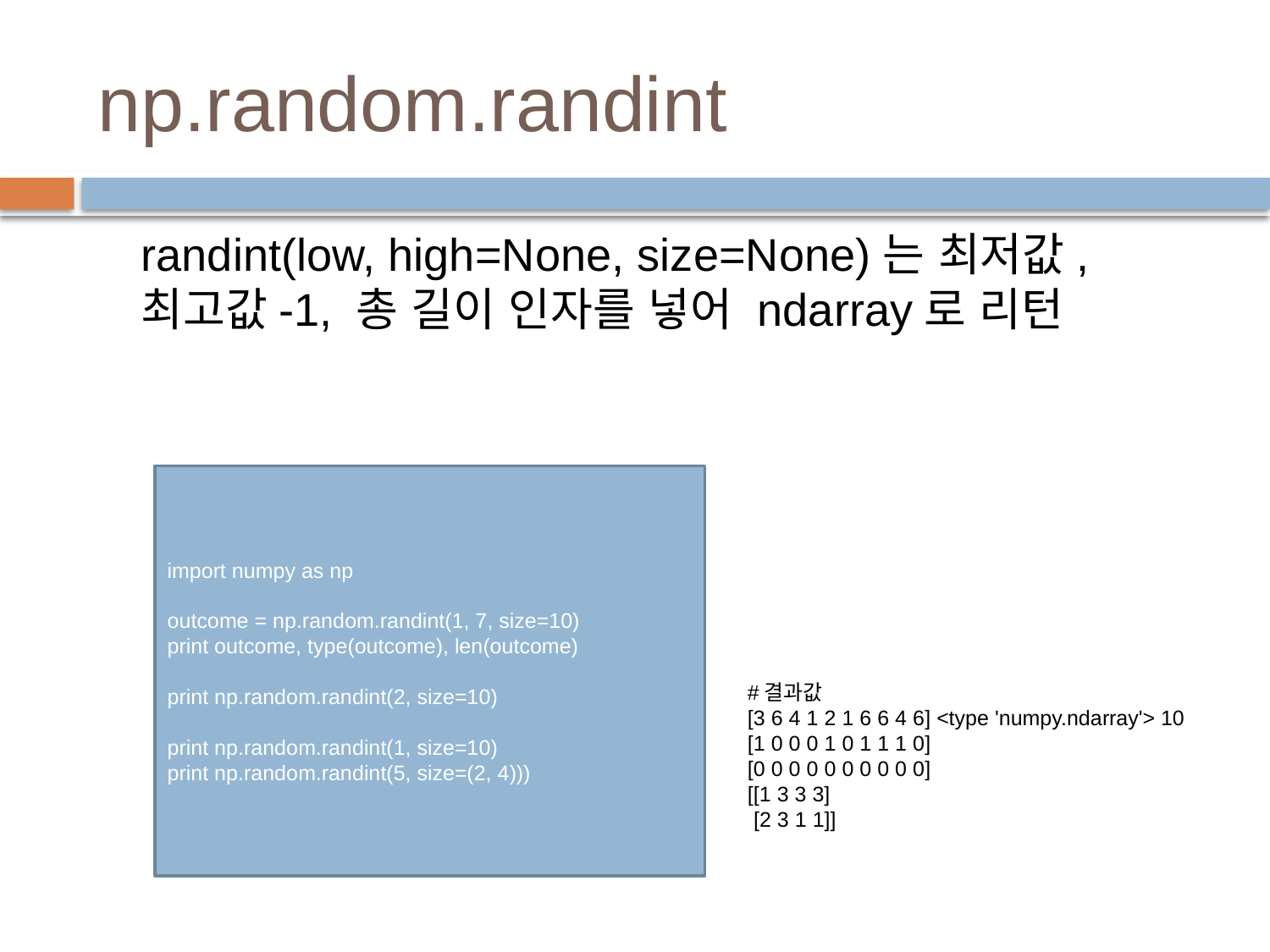

# np.random.randint
randint(low, high=None, size=None)는 최저값, 최고값-1, 총 길이 인자를 넣어 ndarray로 리턴
import numpy as np

outcome = np.random.randint(1, 7, size=10)
print outcome, type(outcome), len(outcome)

print np.random.randint(2, size=10)

print np.random.randint(1, size=10)
print np.random.randint(5, size=(2, 4)))
#결과값
[3 6 4 1 2 1 6 6 4 6] <type 'numpy.ndarray'> 10
[1 0 0 0 1 0 1 1 1 0]
[0 0 0 0 0 0 0 0 0 0]
[[1 3 3 3]
 [2 3 1 1]]